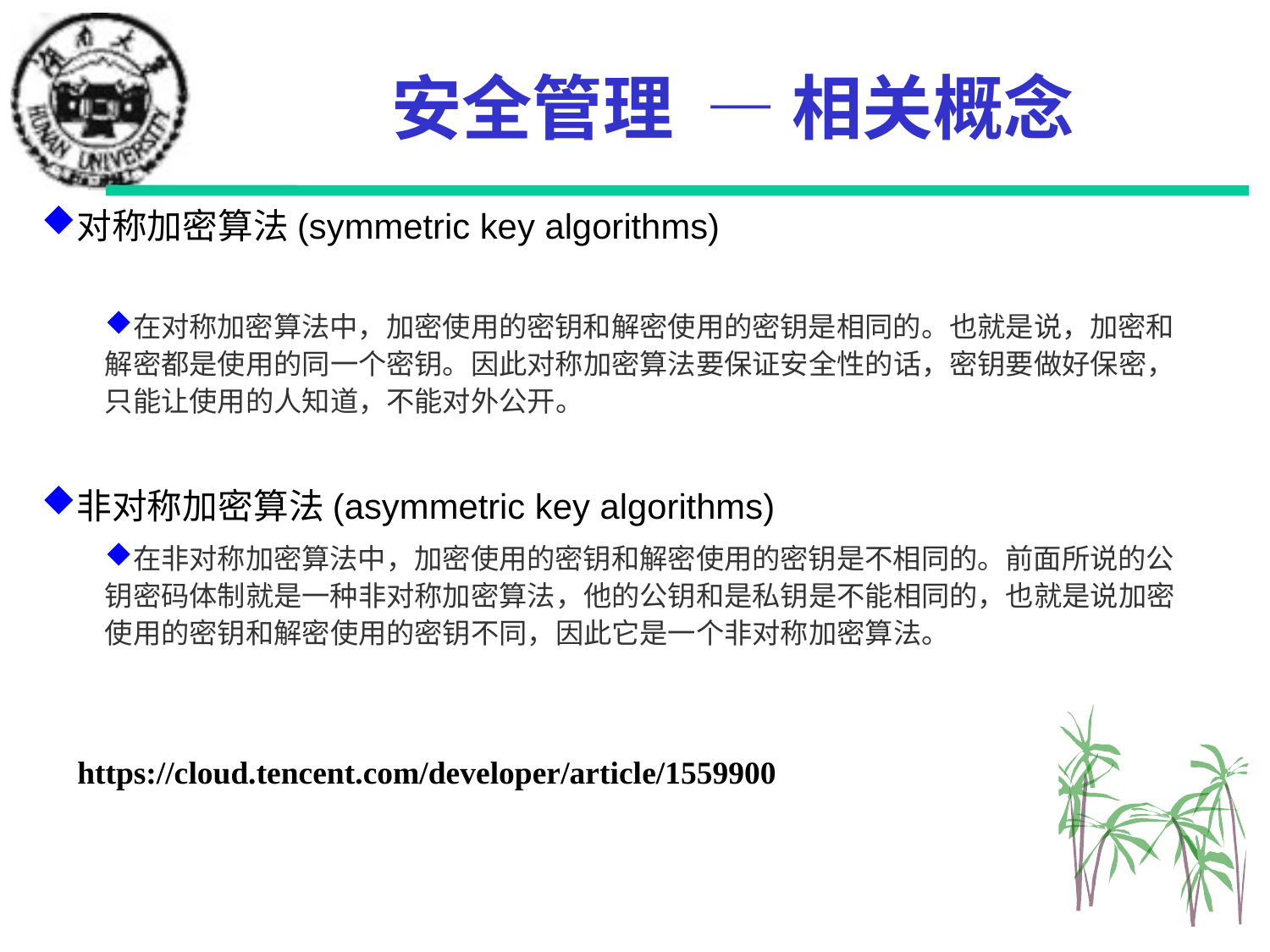

# 安全管理  — 相关概念
对称加密算法(symmetric key algorithms)

在对称加密算法中，加密使用的密钥和解密使用的密钥是相同的。也就是说，加密和解密都是使用的同一个密钥。因此对称加密算法要保证安全性的话，密钥要做好保密，只能让使用的人知道，不能对外公开。

非对称加密算法(asymmetric key algorithms)
在非对称加密算法中，加密使用的密钥和解密使用的密钥是不相同的。前面所说的公钥密码体制就是一种非对称加密算法，他的公钥和是私钥是不能相同的，也就是说加密使用的密钥和解密使用的密钥不同，因此它是一个非对称加密算法。
https://cloud.tencent.com/developer/article/1559900